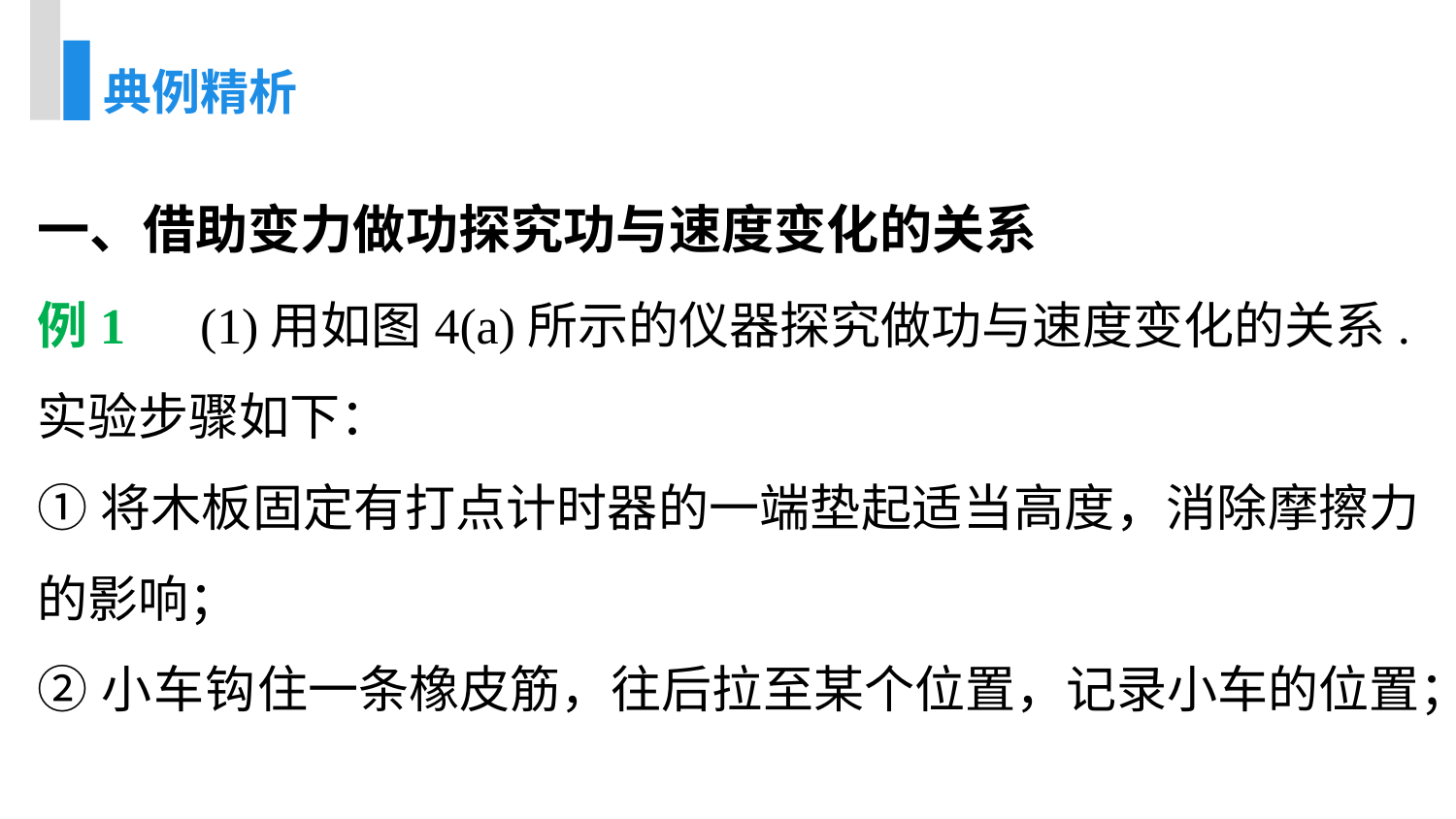

典例精析
一、借助变力做功探究功与速度变化的关系
例1　(1)用如图4(a)所示的仪器探究做功与速度变化的关系.实验步骤如下：
①将木板固定有打点计时器的一端垫起适当高度，消除摩擦力的影响；
②小车钩住一条橡皮筋，往后拉至某个位置，记录小车的位置；